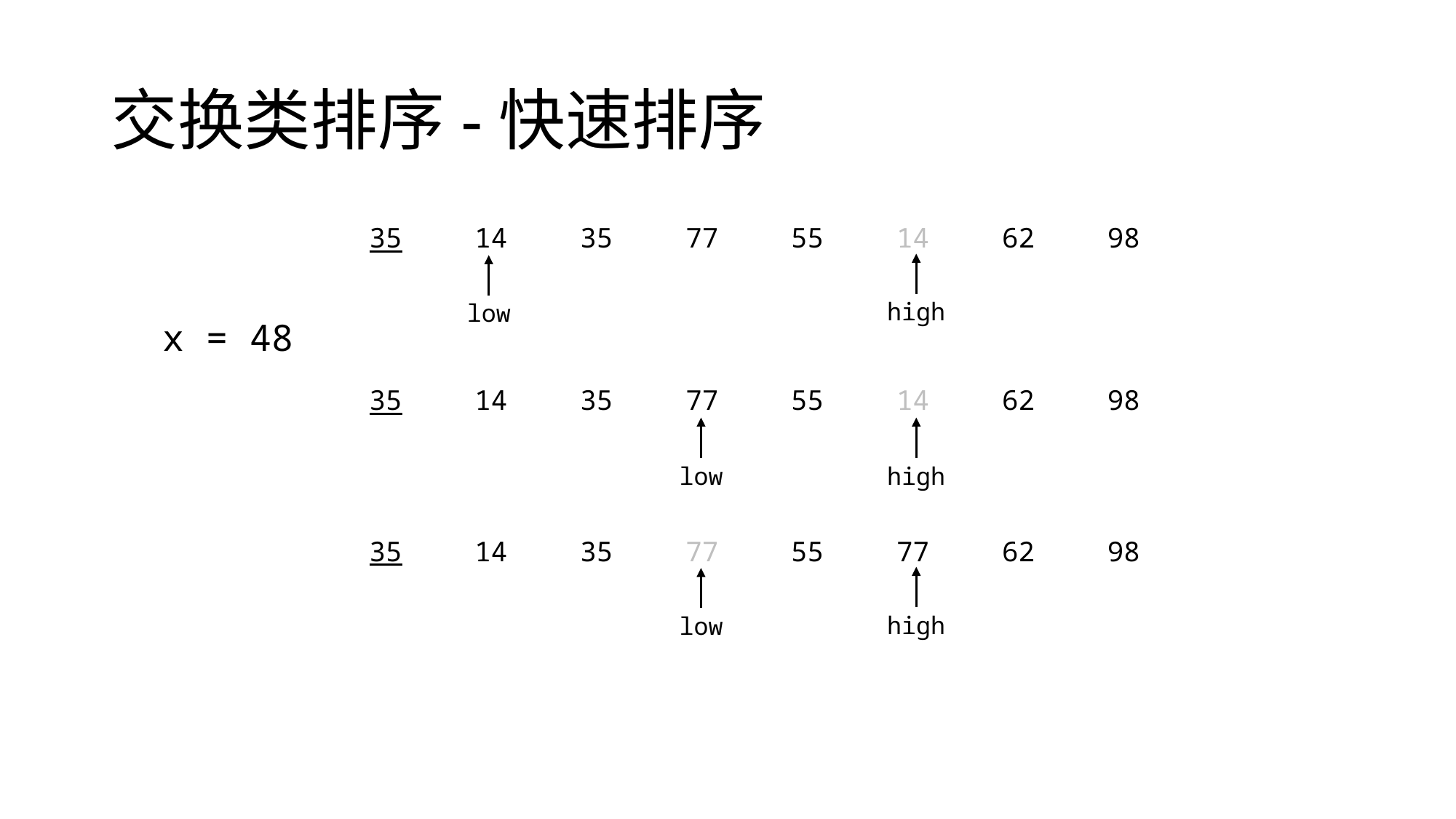

# 交换类排序-快速排序
| 35 | 14 | 35 | 77 | 55 | 14 | 62 | 98 |
| --- | --- | --- | --- | --- | --- | --- | --- |
high
low
x = 48
| 35 | 14 | 35 | 77 | 55 | 14 | 62 | 98 |
| --- | --- | --- | --- | --- | --- | --- | --- |
low
high
| 35 | 14 | 35 | 77 | 55 | 77 | 62 | 98 |
| --- | --- | --- | --- | --- | --- | --- | --- |
high
low